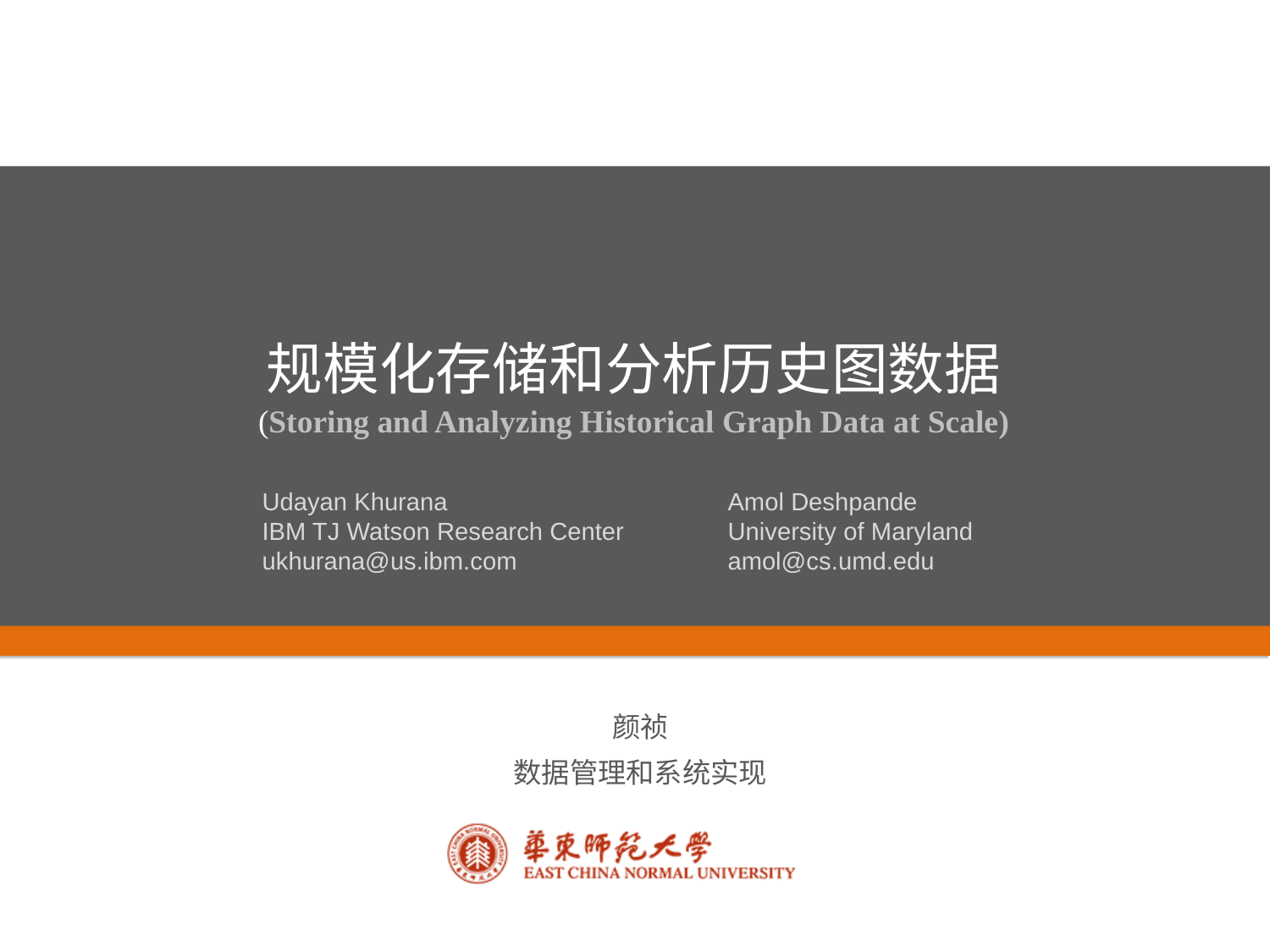

规模化存储和分析历史图数据
(Storing and Analyzing Historical Graph Data at Scale)
Udayan Khurana
IBM TJ Watson Research Center
ukhurana@us.ibm.com

Amol Deshpande
University of Maryland
amol@cs.umd.edu

颜祯
数据管理和系统实现